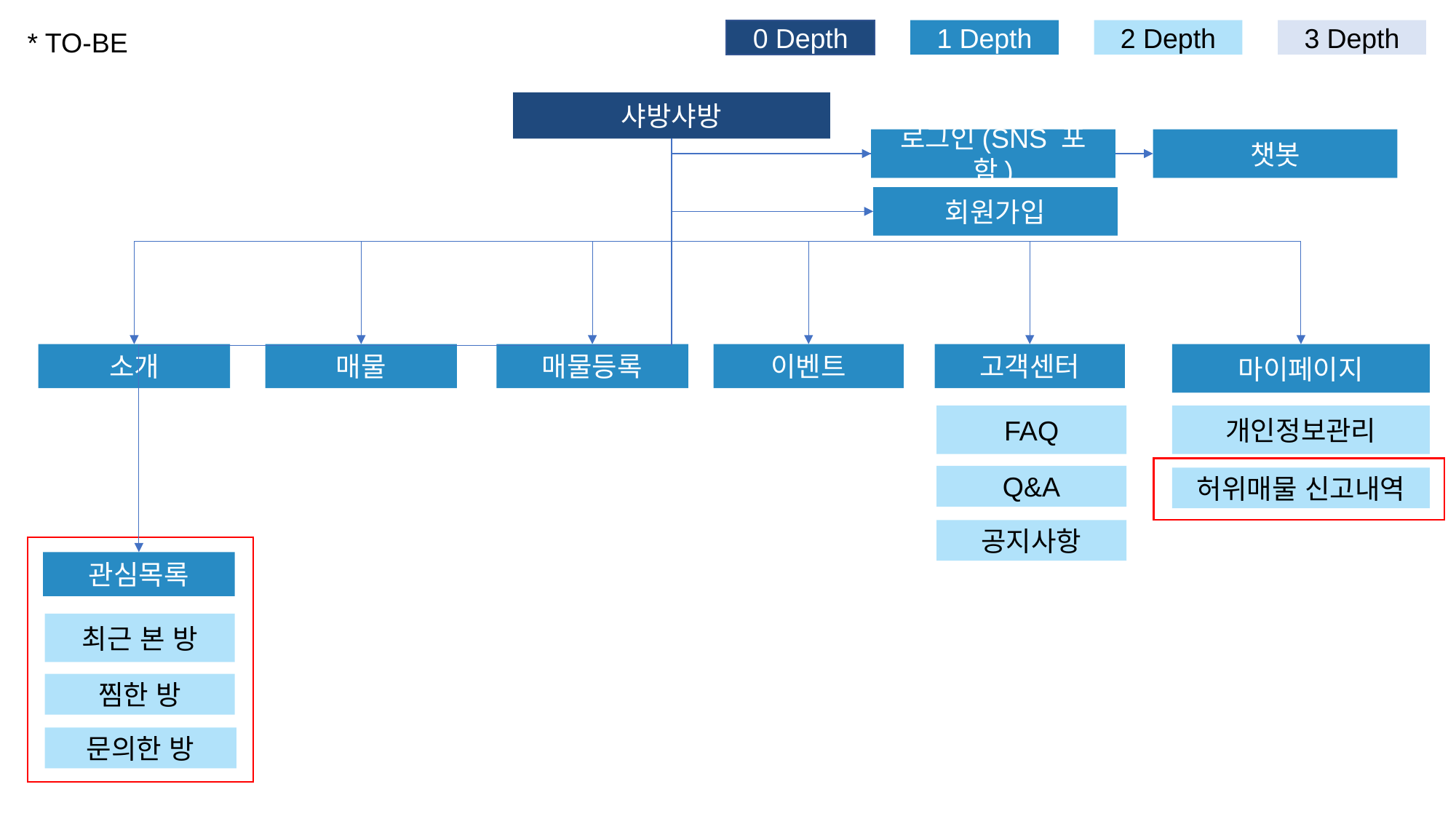

* TO-BE
0 Depth
1 Depth
2 Depth
3 Depth
샤방샤방
로그인(SNS 포함)
챗봇
회원가입
소개
매물
매물등록
이벤트
고객센터
마이페이지
FAQ
개인정보관리

Q&A
허위매물 신고내역
공지사항

관심목록
최근 본 방
찜한 방
문의한 방